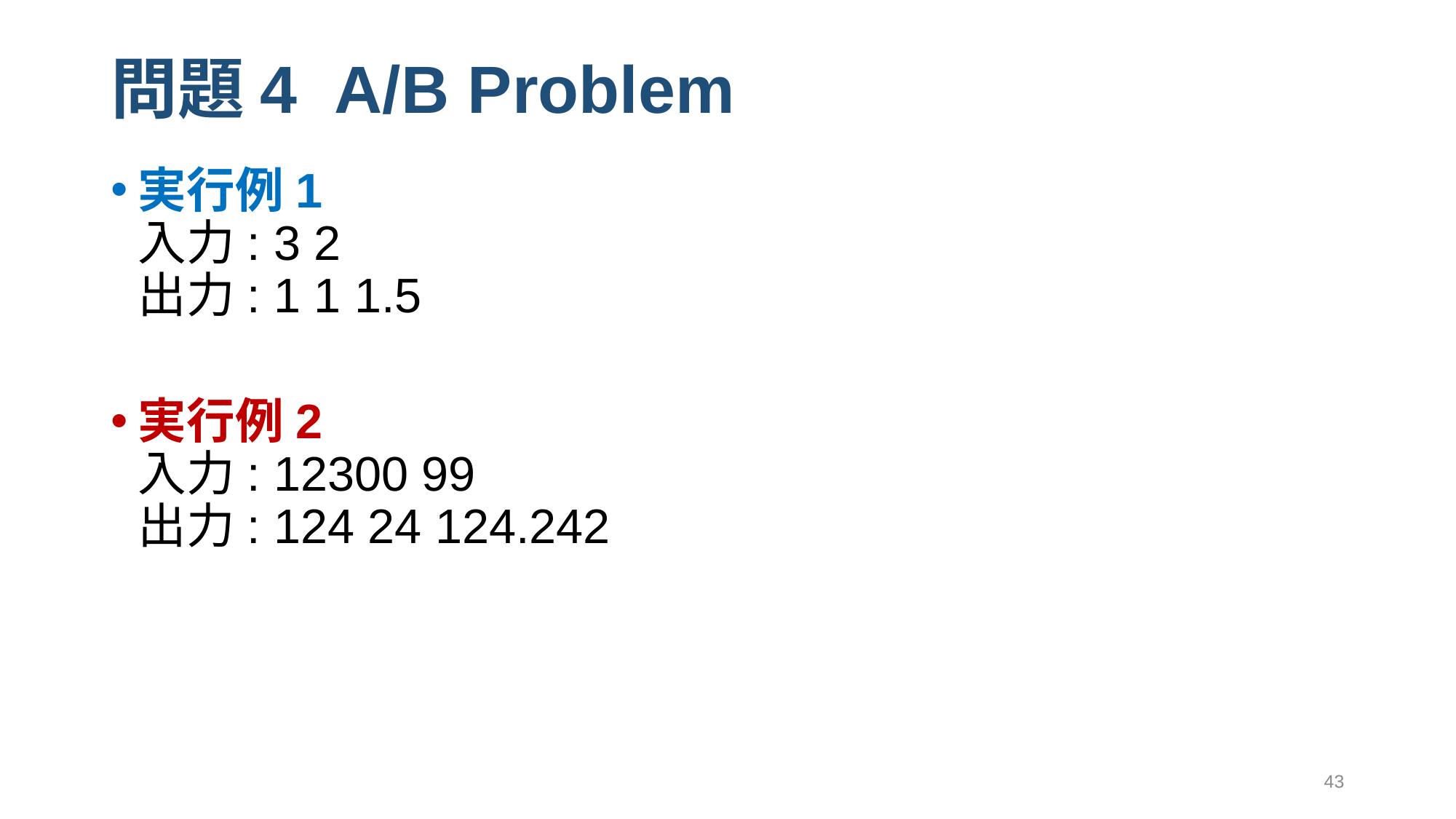

# 問題4  A/B Problem
実行例1
入力: 3 2
出力: 1 1 1.5
実行例2
入力: 12300 99
出力: 124 24 124.242
43